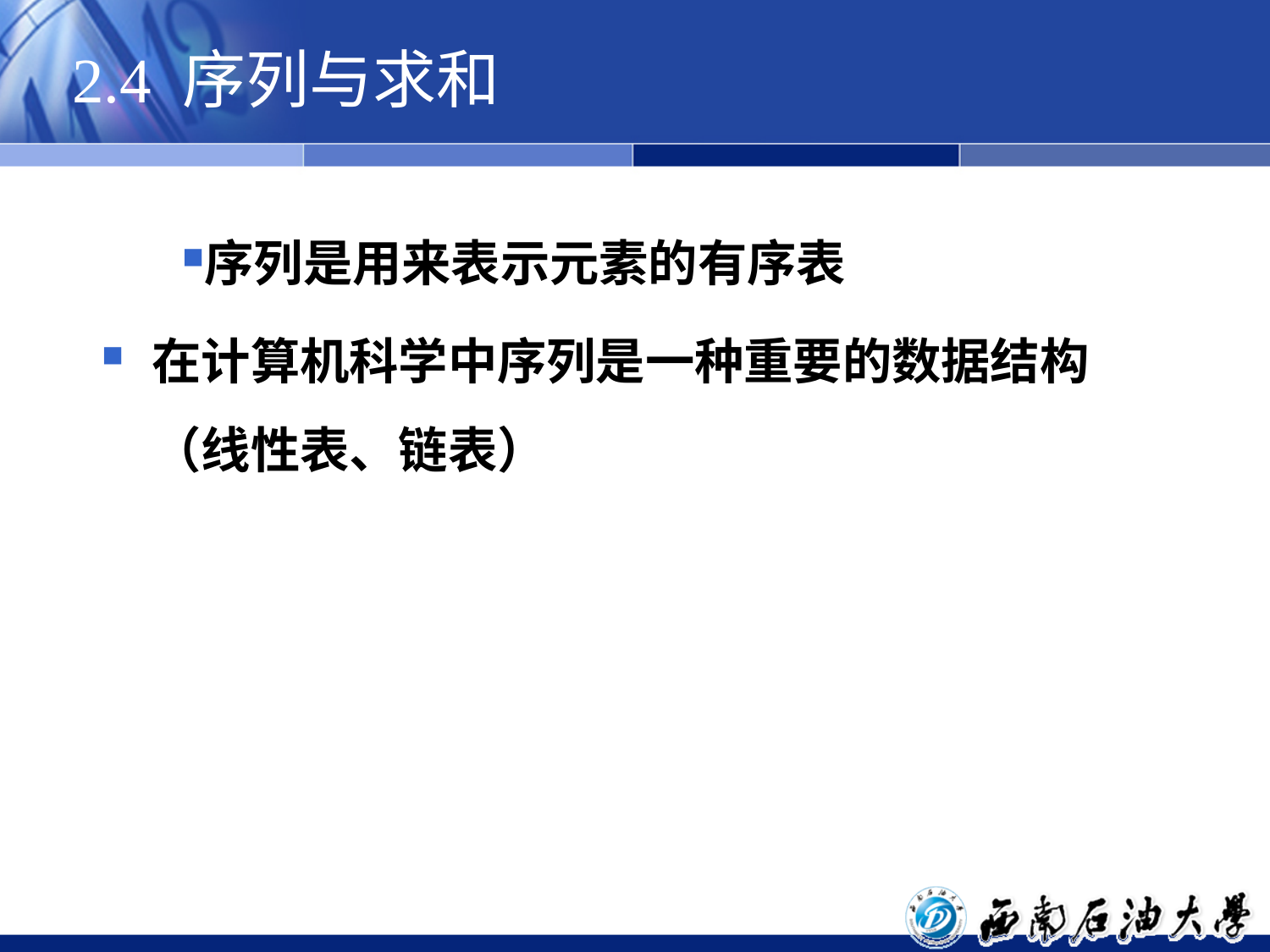

# 2.4 序列与求和

序列是用来表示元素的有序表
在计算机科学中序列是一种重要的数据结构（线性表、链表）